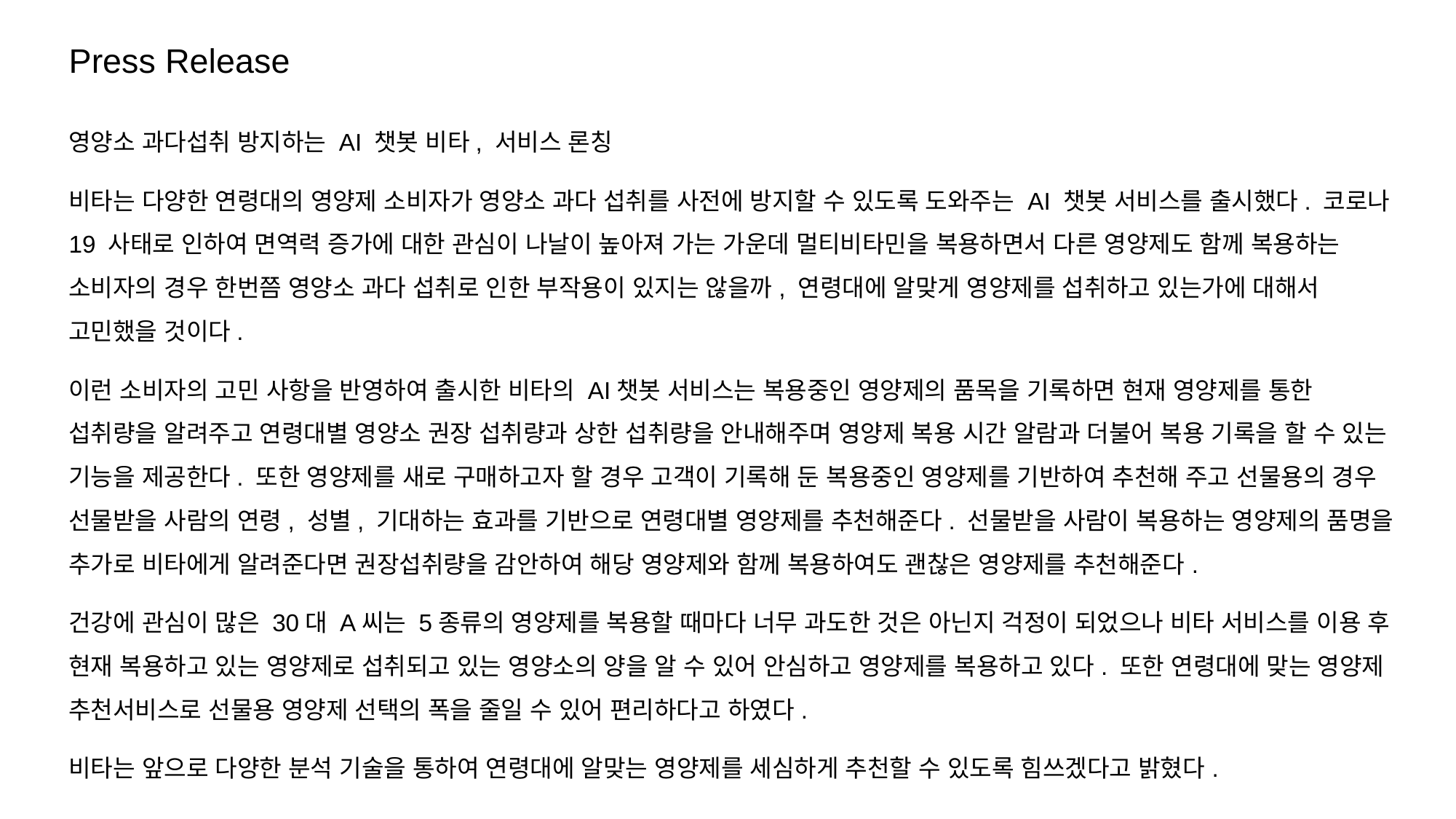

# Press Release
영양소 과다섭취 방지하는 AI 챗봇 비타, 서비스 론칭
비타는 다양한 연령대의 영양제 소비자가 영양소 과다 섭취를 사전에 방지할 수 있도록 도와주는 AI 챗봇 서비스를 출시했다. 코로나 19 사태로 인하여 면역력 증가에 대한 관심이 나날이 높아져 가는 가운데 멀티비타민을 복용하면서 다른 영양제도 함께 복용하는 소비자의 경우 한번쯤 영양소 과다 섭취로 인한 부작용이 있지는 않을까, 연령대에 알맞게 영양제를 섭취하고 있는가에 대해서 고민했을 것이다.
이런 소비자의 고민 사항을 반영하여 출시한 비타의 AI챗봇 서비스는 복용중인 영양제의 품목을 기록하면 현재 영양제를 통한 섭취량을 알려주고 연령대별 영양소 권장 섭취량과 상한 섭취량을 안내해주며 영양제 복용 시간 알람과 더불어 복용 기록을 할 수 있는 기능을 제공한다. 또한 영양제를 새로 구매하고자 할 경우 고객이 기록해 둔 복용중인 영양제를 기반하여 추천해 주고 선물용의 경우 선물받을 사람의 연령, 성별, 기대하는 효과를 기반으로 연령대별 영양제를 추천해준다. 선물받을 사람이 복용하는 영양제의 품명을 추가로 비타에게 알려준다면 권장섭취량을 감안하여 해당 영양제와 함께 복용하여도 괜찮은 영양제를 추천해준다.
건강에 관심이 많은 30대 A씨는 5종류의 영양제를 복용할 때마다 너무 과도한 것은 아닌지 걱정이 되었으나 비타 서비스를 이용 후 현재 복용하고 있는 영양제로 섭취되고 있는 영양소의 양을 알 수 있어 안심하고 영양제를 복용하고 있다. 또한 연령대에 맞는 영양제 추천서비스로 선물용 영양제 선택의 폭을 줄일 수 있어 편리하다고 하였다.
비타는 앞으로 다양한 분석 기술을 통하여 연령대에 알맞는 영양제를 세심하게 추천할 수 있도록 힘쓰겠다고 밝혔다.